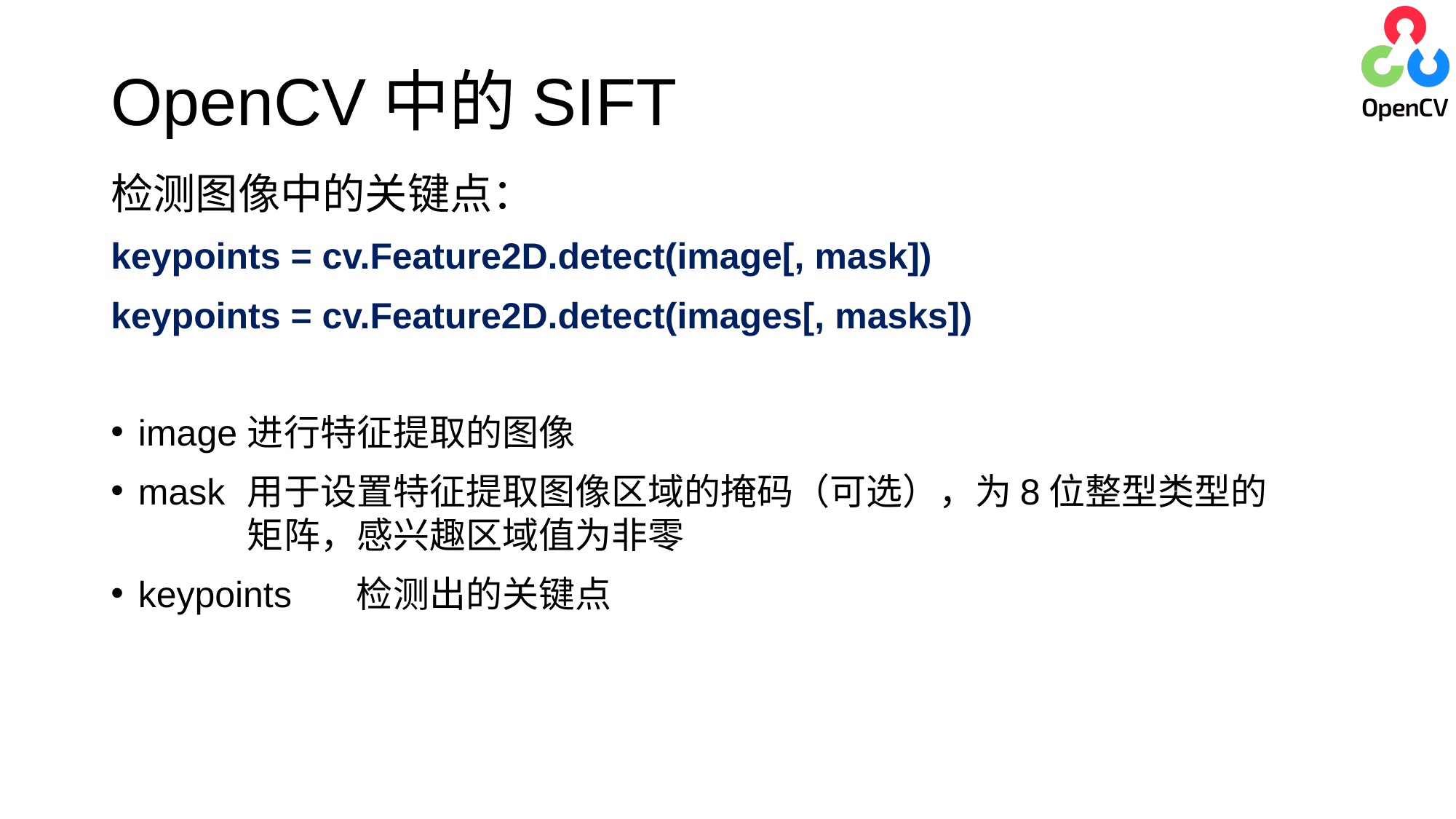

# OpenCV中的SIFT
检测图像中的关键点：
keypoints = cv.Feature2D.detect(image[, mask])
keypoints = cv.Feature2D.detect(images[, masks])

image	进行特征提取的图像
mask	用于设置特征提取图像区域的掩码（可选），为8位整型类型的		矩阵，感兴趣区域值为非零
keypoints	检测出的关键点